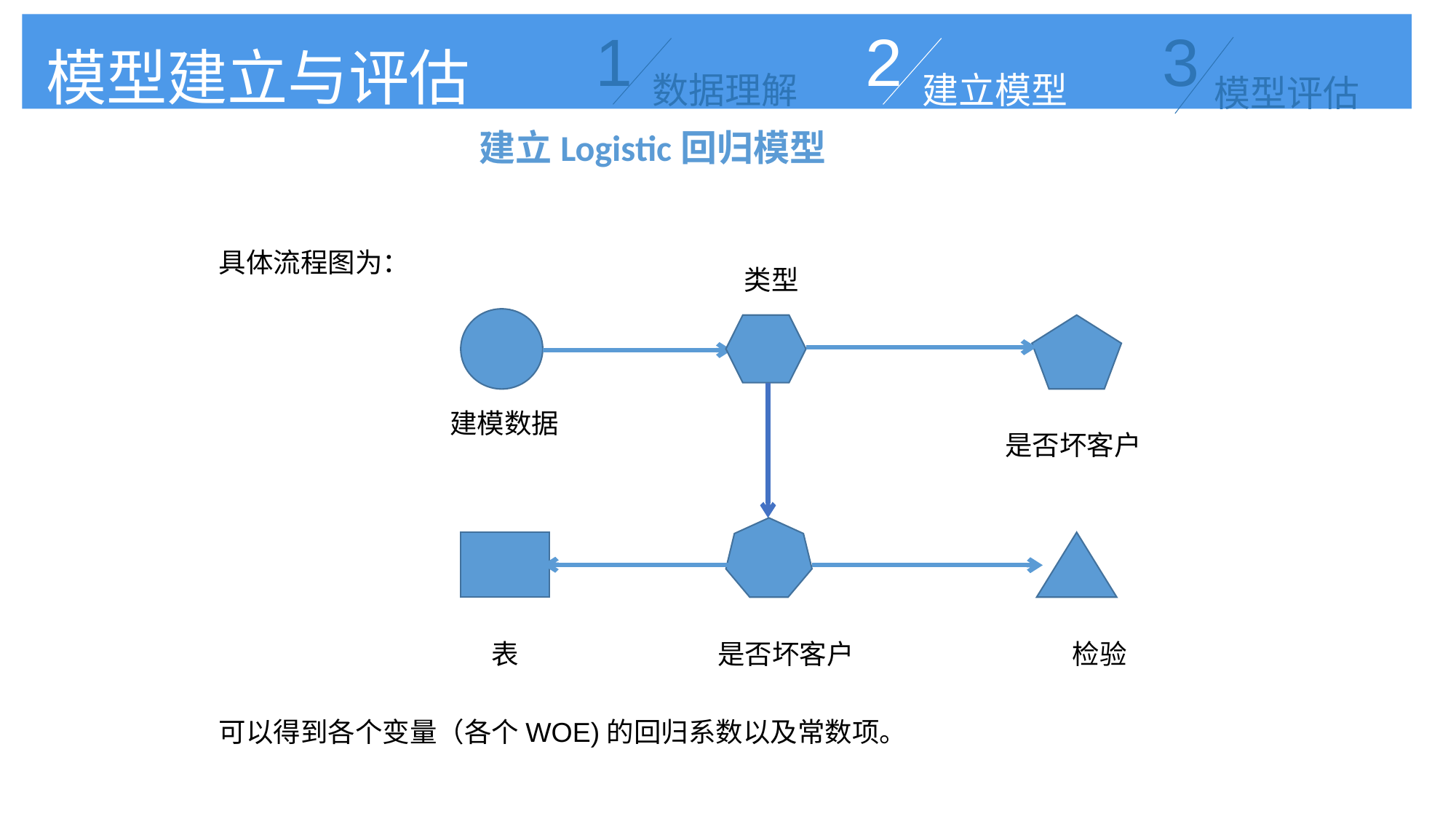

1

数据理解
2

建立模型
3

模型评估
1
数据理解
模型建立与评估
RFM分析
建立Logistic回归模型
具体流程图为：

类型

建模数据
是否坏客户

表
是否坏客户
检验
可以得到各个变量（各个WOE)的回归系数以及常数项。